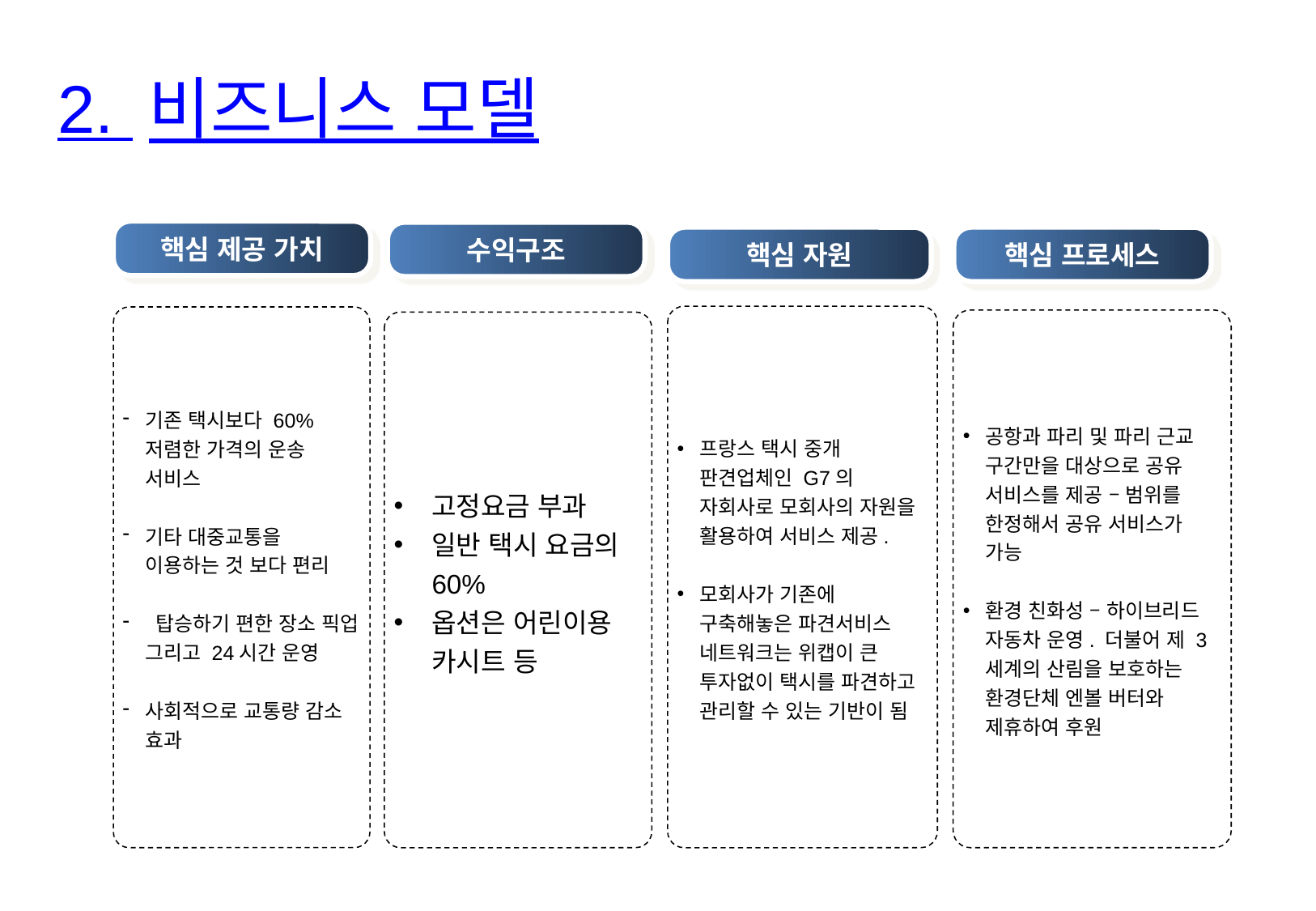

2. 비즈니스 모델
핵심 제공 가치
수익구조
핵심 자원
핵심 프로세스
프랑스 택시 중개 판견업체인 G7의 자회사로 모회사의 자원을 활용하여 서비스 제공.

모회사가 기존에 구축해놓은 파견서비스 네트워크는 위캡이 큰 투자없이 택시를 파견하고 관리할 수 있는 기반이 됨
기존 택시보다 60% 저렴한 가격의 운송 서비스

기타 대중교통을 이용하는 것 보다 편리

 탑승하기 편한 장소 픽업 그리고 24시간 운영

사회적으로 교통량 감소 효과
공항과 파리 및 파리 근교 구간만을 대상으로 공유 서비스를 제공 – 범위를 한정해서 공유 서비스가 가능

환경 친화성 – 하이브리드 자동차 운영. 더불어 제 3세계의 산림을 보호하는 환경단체 엔볼 버터와 제휴하여 후원
고정요금 부과
일반 택시 요금의 60%
옵션은 어린이용 카시트 등